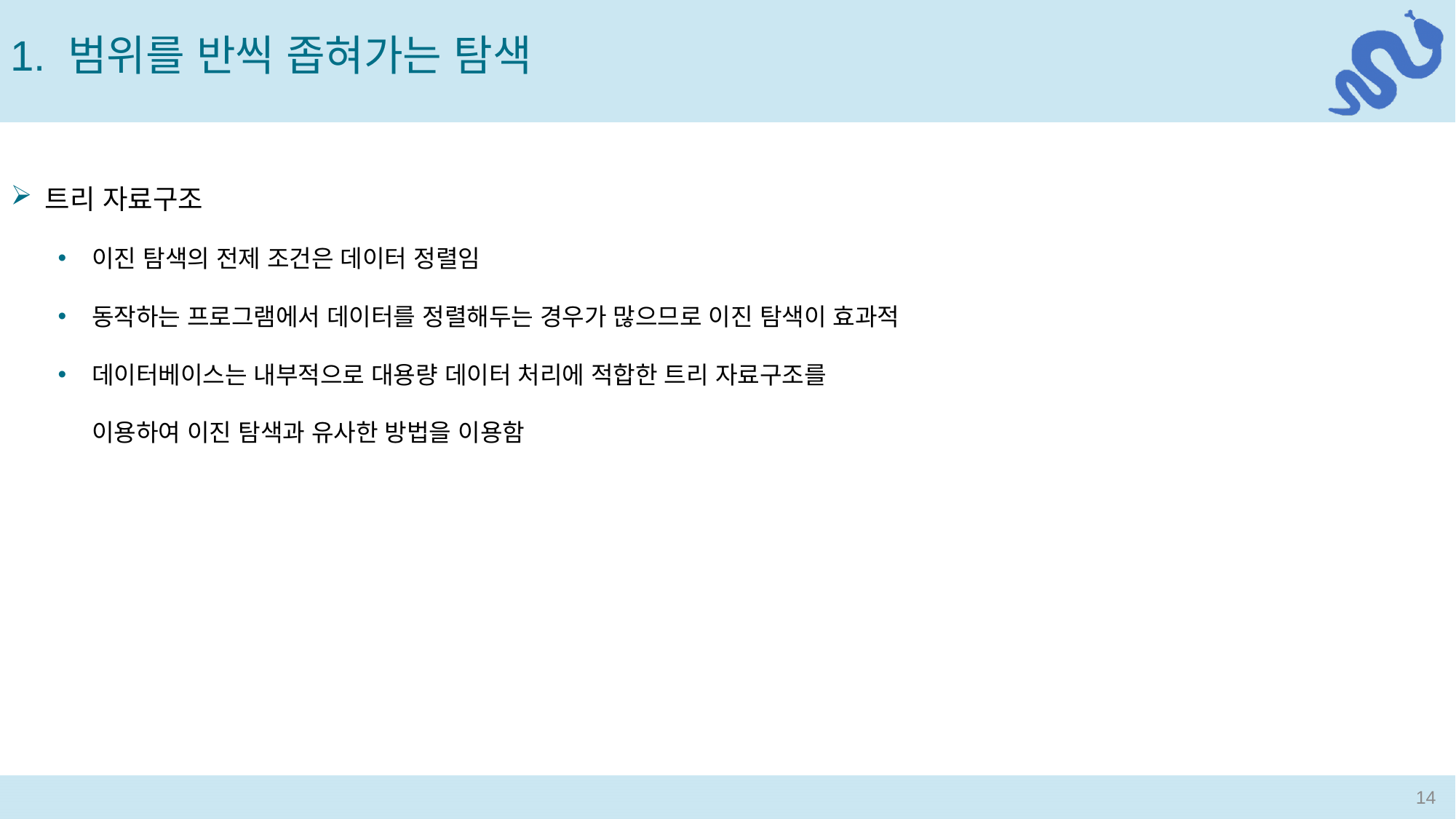

1. 범위를 반씩 좁혀가는 탐색
트리 자료구조
이진 탐색의 전제 조건은 데이터 정렬임
동작하는 프로그램에서 데이터를 정렬해두는 경우가 많으므로 이진 탐색이 효과적
데이터베이스는 내부적으로 대용량 데이터 처리에 적합한 트리 자료구조를 이용하여 이진 탐색과 유사한 방법을 이용함
14